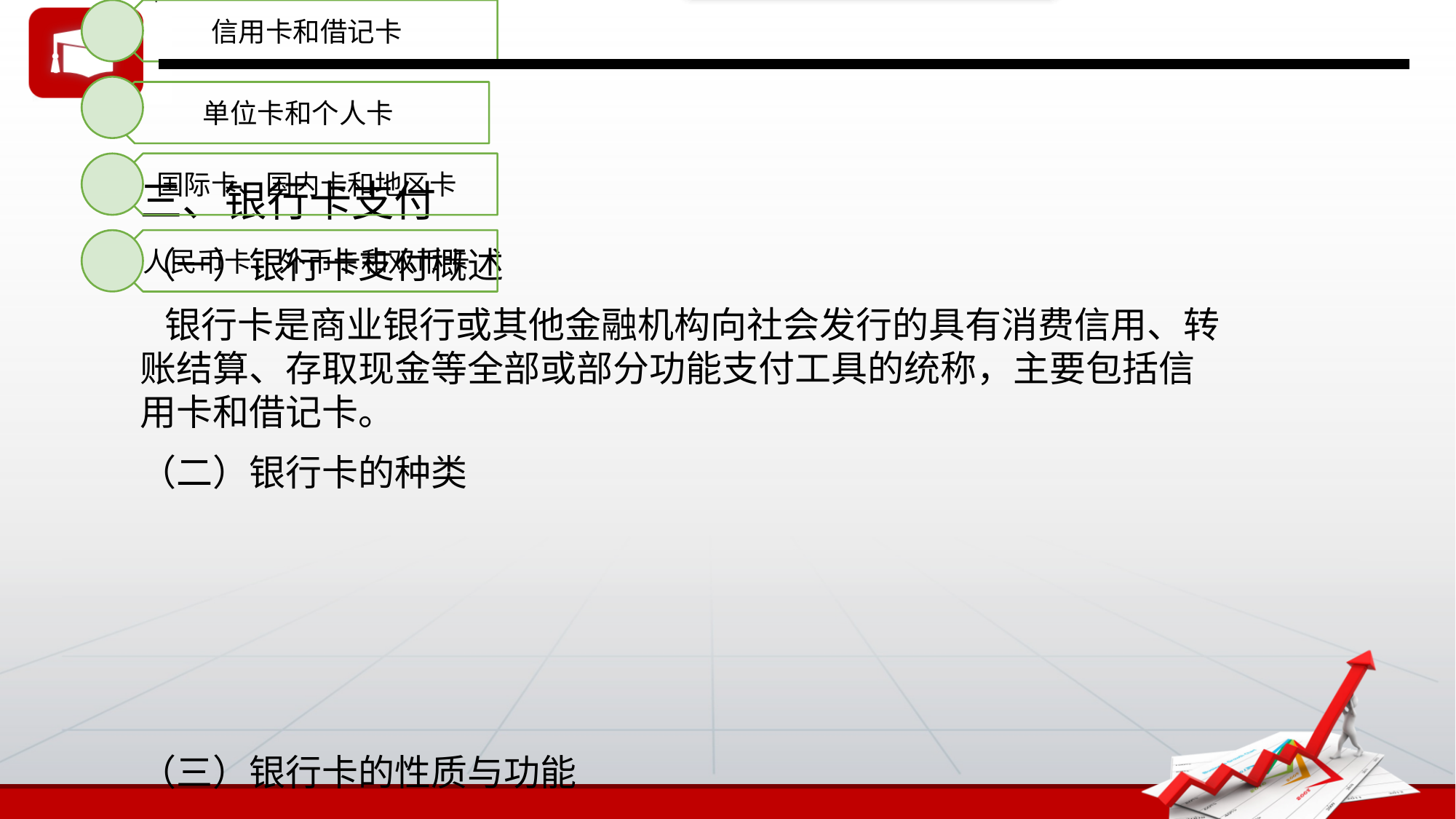

三、银行卡支付
（一）银行卡支付概述
  银行卡是商业银行或其他金融机构向社会发行的具有消费信用、转账结算、存取现金等全部或部分功能支付工具的统称，主要包括信用卡和借记卡。
（二）银行卡的种类

（三）银行卡的性质与功能

信用卡和借记卡
单位卡和个人卡
国际卡、国内卡和地区卡
人民币卡、外币卡和双币卡